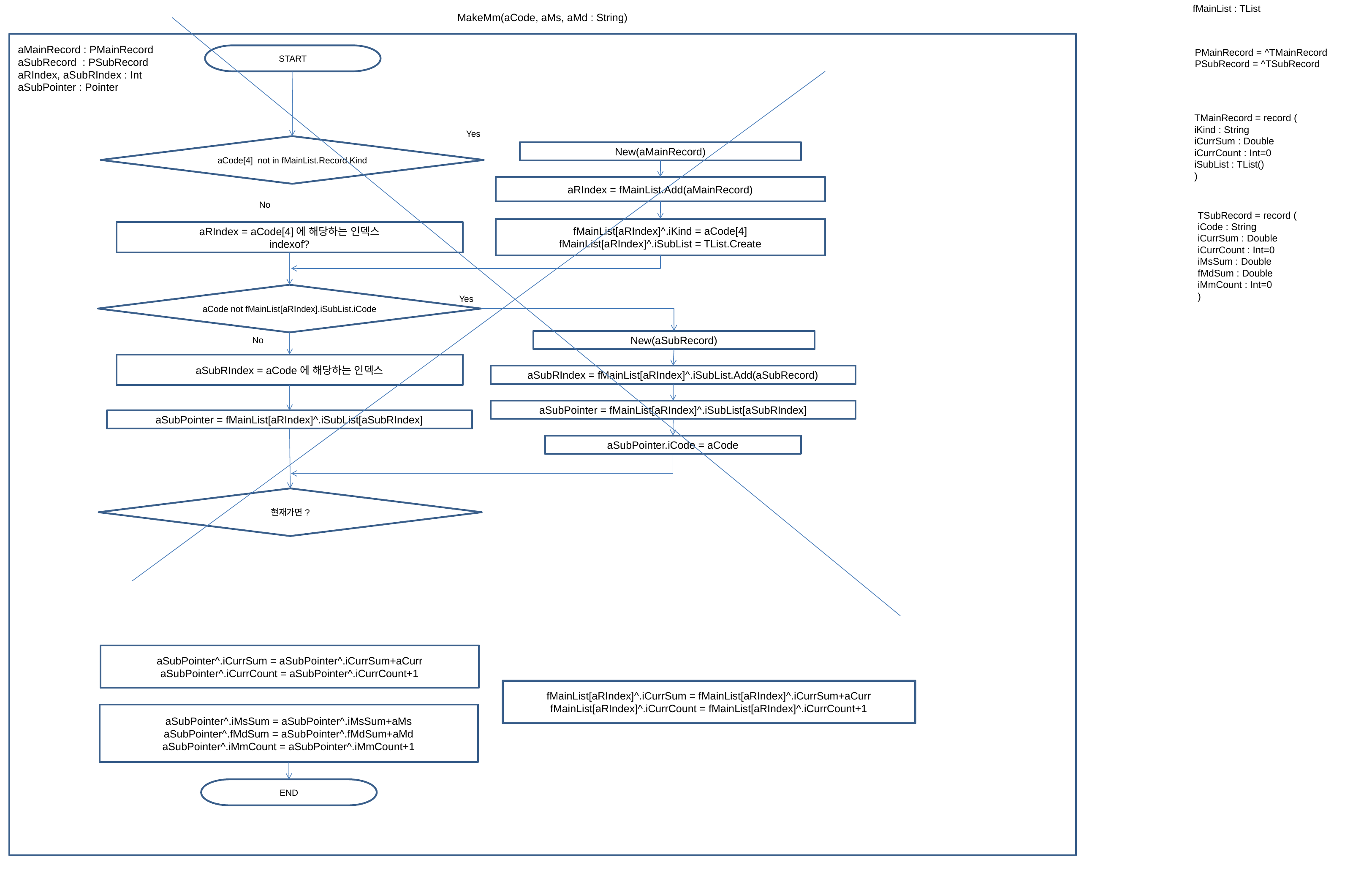

fMainList : TList
MakeMm(aCode, aMs, aMd : String)

aMainRecord : PMainRecord
aSubRecord  : PSubRecord
aRIndex, aSubRIndex : Int
aSubPointer : Pointer
PMainRecord = ^TMainRecord
PSubRecord = ^TSubRecord
START
TMainRecord = record (
iKind : String
iCurrSum : Double
iCurrCount : Int=0
iSubList : TList()
)
Yes
aCode[4]  not in fMainList.Record.Kind
New(aMainRecord)
aRIndex = fMainList.Add(aMainRecord)
No
TSubRecord = record (
iCode : String
iCurrSum : Double
iCurrCount : Int=0
iMsSum : Double
fMdSum : Double
iMmCount : Int=0
)
fMainList[aRIndex]^.iKind = aCode[4]
fMainList[aRIndex]^.iSubList = TList.Create
aRIndex = aCode[4]에 해당하는 인덱스
indexof?
aCode not fMainList[aRIndex].iSubList.iCode
Yes
New(aSubRecord)
No
aSubRIndex = aCode에 해당하는 인덱스
aSubRIndex = fMainList[aRIndex]^.iSubList.Add(aSubRecord)
aSubPointer = fMainList[aRIndex]^.iSubList[aSubRIndex]
aSubPointer = fMainList[aRIndex]^.iSubList[aSubRIndex]
aSubPointer.iCode = aCode
현재가면?
aSubPointer^.iCurrSum = aSubPointer^.iCurrSum+aCurr
aSubPointer^.iCurrCount = aSubPointer^.iCurrCount+1
fMainList[aRIndex]^.iCurrSum = fMainList[aRIndex]^.iCurrSum+aCurr
fMainList[aRIndex]^.iCurrCount = fMainList[aRIndex]^.iCurrCount+1
aSubPointer^.iMsSum = aSubPointer^.iMsSum+aMs
aSubPointer^.fMdSum = aSubPointer^.fMdSum+aMd
aSubPointer^.iMmCount = aSubPointer^.iMmCount+1
END